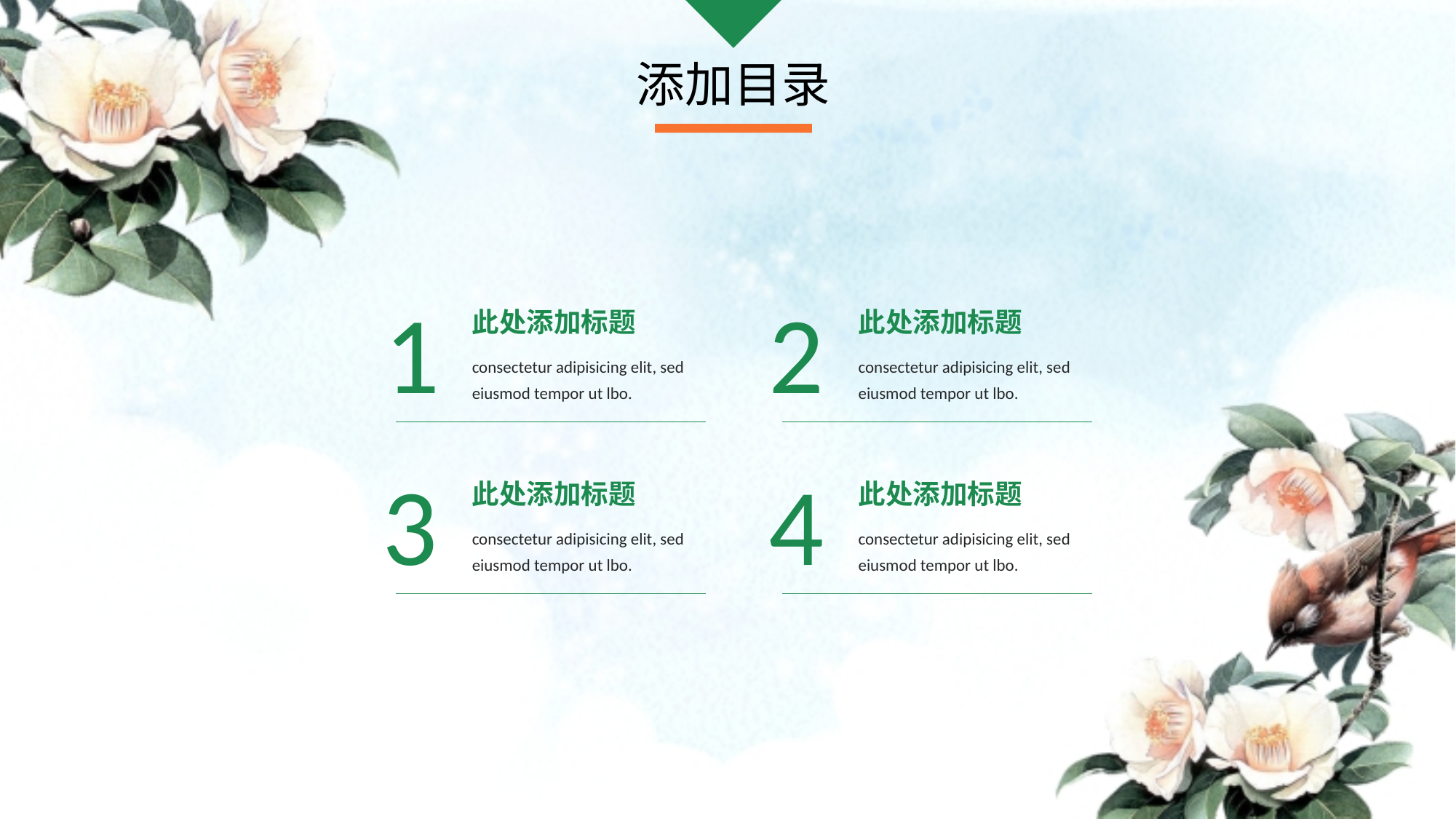

添加目录

1
2
此处添加标题
此处添加标题
consectetur adipisicing elit, sed eiusmod tempor ut lbo.
consectetur adipisicing elit, sed eiusmod tempor ut lbo.
3
4
此处添加标题
此处添加标题
consectetur adipisicing elit, sed eiusmod tempor ut lbo.
consectetur adipisicing elit, sed eiusmod tempor ut lbo.